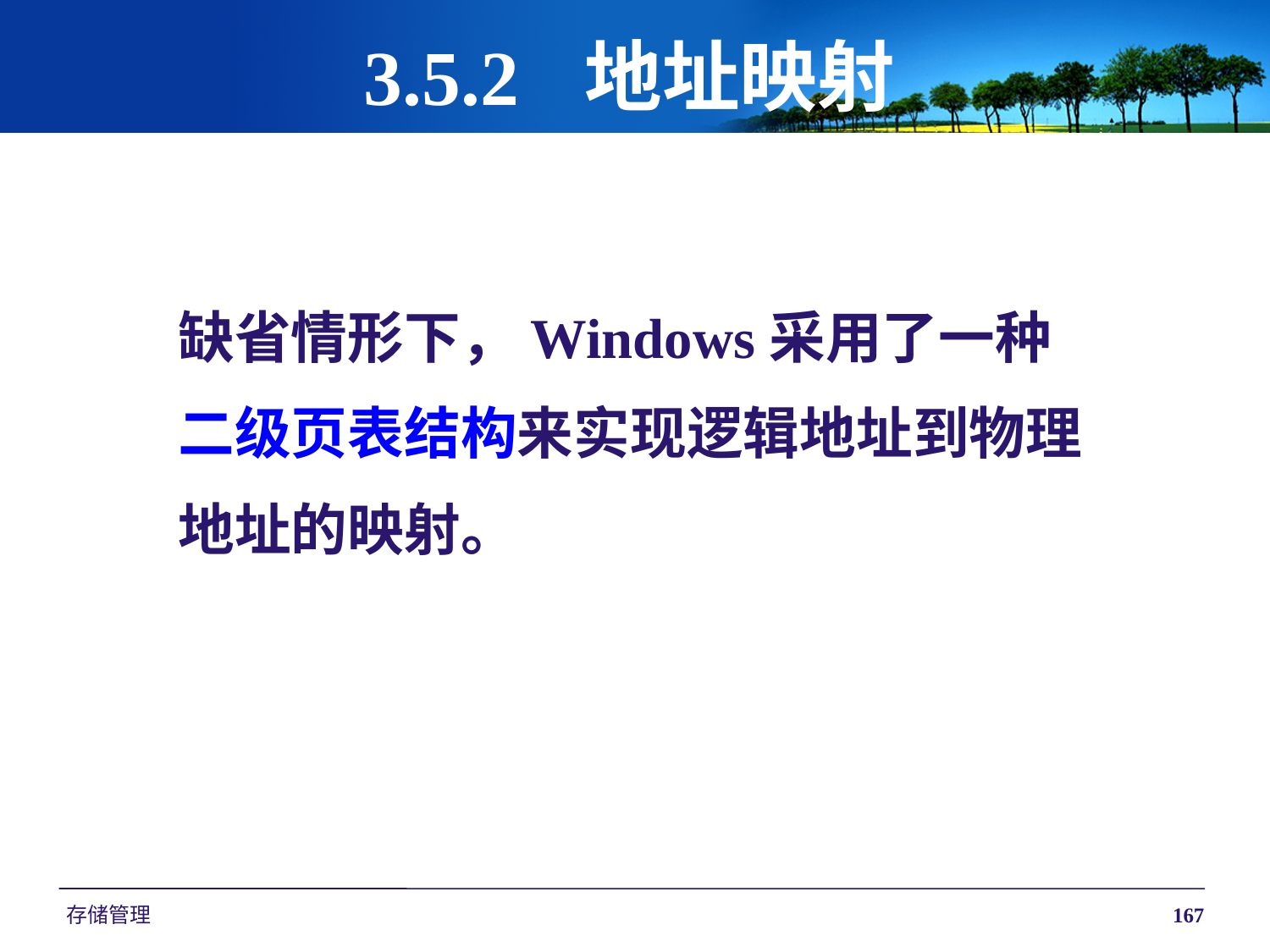

# 3.5.2 地址映射
缺省情形下，Windows采用了一种
二级页表结构来实现逻辑地址到物理
地址的映射。
存储管理
167